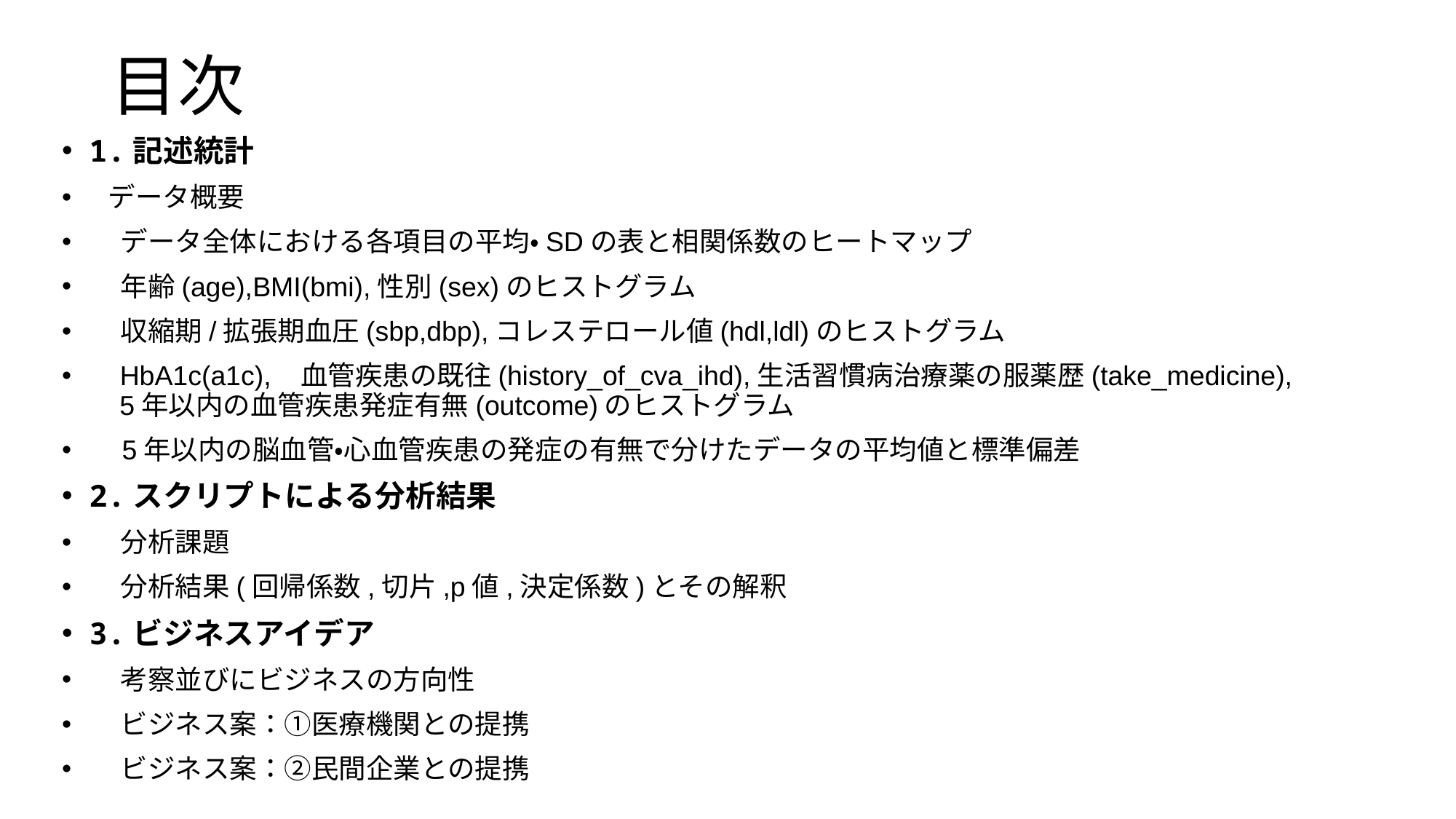

# 目次
1.記述統計
  データ概要
    データ全体における各項目の平均・SDの表と相関係数のヒートマップ
    年齢(age),BMI(bmi),性別(sex)のヒストグラム
    収縮期/拡張期血圧(sbp,dbp),コレステロール値(hdl,ldl)のヒストグラム
    HbA1c(a1c),   血管疾患の既往(history_of_cva_ihd),生活習慣病治療薬の服薬歴(take_medicine),
    5年以内の血管疾患発症有無(outcome)のヒストグラム
  5年以内の脳血管・心血管疾患の発症の有無で分けたデータの平均値と標準偏差
2.スクリプトによる分析結果
    分析課題
    分析結果(回帰係数,切片,p値,決定係数)とその解釈
3.ビジネスアイデア
    考察並びにビジネスの方向性
    ビジネス案：①医療機関との提携
    ビジネス案：②民間企業との提携